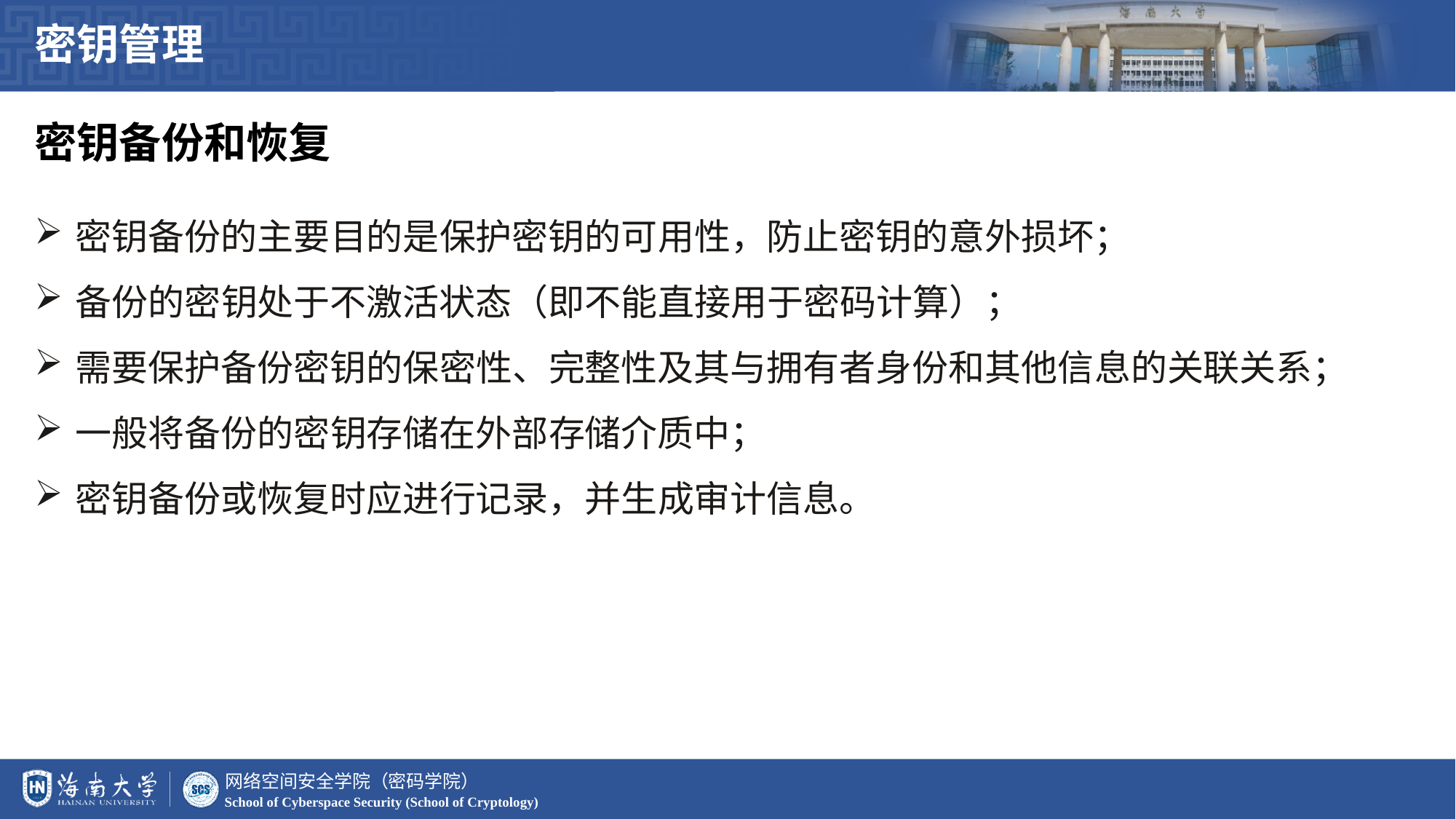

密钥管理
密钥备份和恢复
密钥备份的主要目的是保护密钥的可用性，防止密钥的意外损坏；
备份的密钥处于不激活状态（即不能直接用于密码计算）；
需要保护备份密钥的保密性、完整性及其与拥有者身份和其他信息的关联关系；
一般将备份的密钥存储在外部存储介质中；
密钥备份或恢复时应进行记录，并生成审计信息。
57